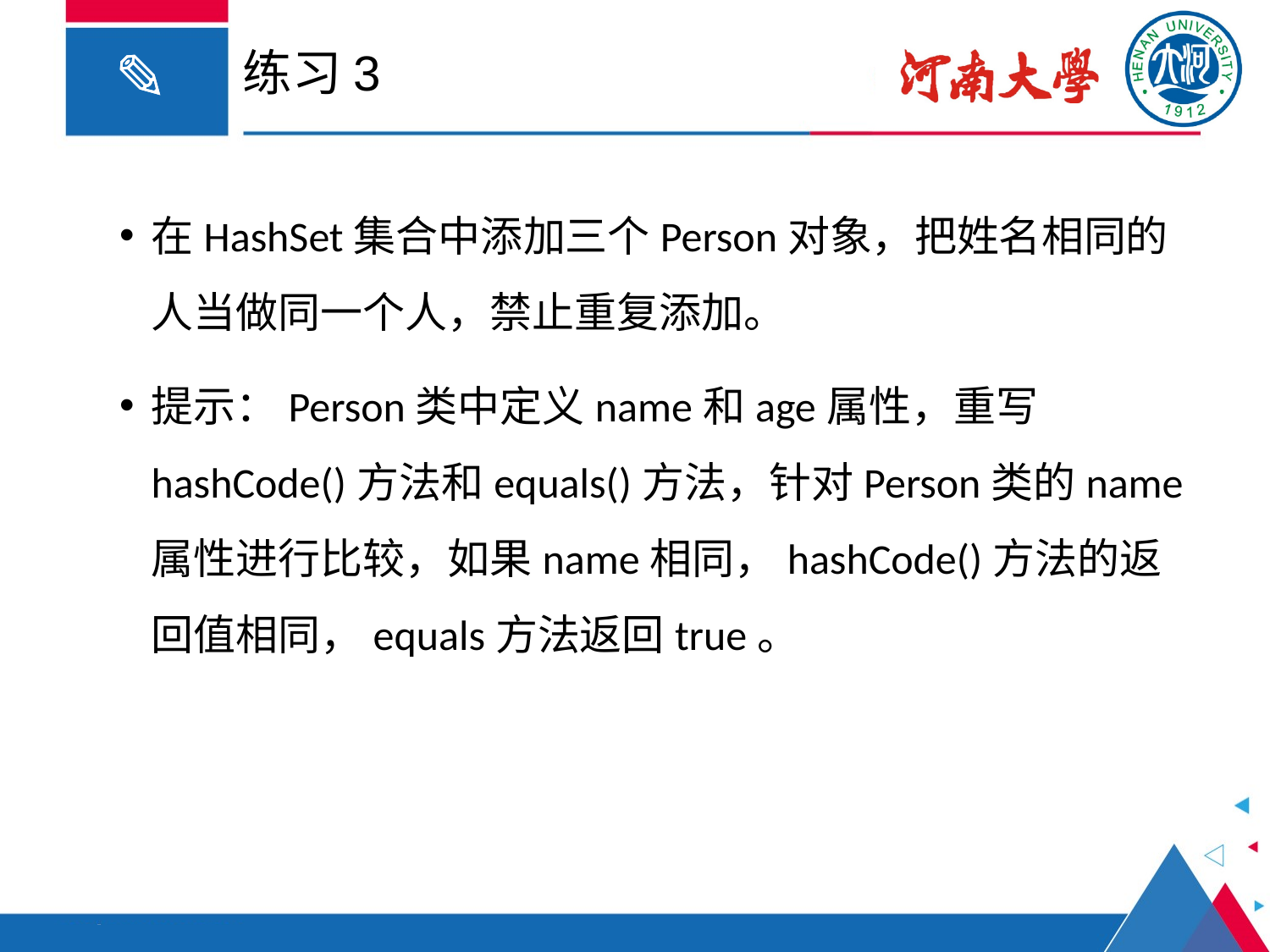

# 练习3
在HashSet集合中添加三个Person对象，把姓名相同的人当做同一个人，禁止重复添加。
提示：Person类中定义name和age属性，重写hashCode()方法和equals()方法，针对Person类的name属性进行比较，如果name相同，hashCode()方法的返回值相同，equals方法返回true。